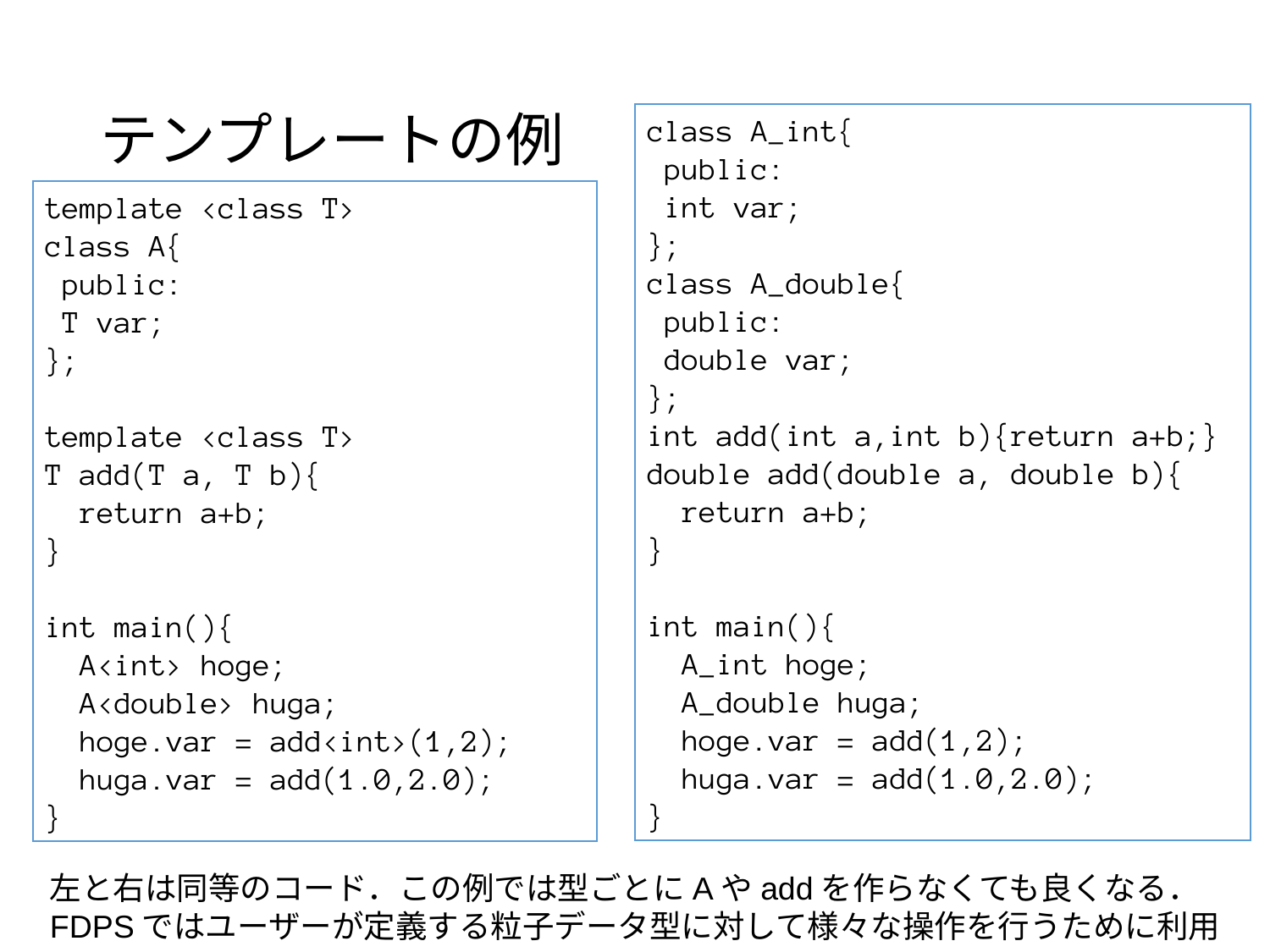

# テンプレートの例
class A_int{
 public:
 int var;
};
class A_double{
 public:
 double var;
};
int add(int a,int b){return a+b;}
double add(double a, double b){
  return a+b;
}

int main(){
  A_int hoge;
  A_double huga;
  hoge.var = add(1,2);
  huga.var = add(1.0,2.0);
}
template <class T>
class A{
 public:
 T var;
};

template <class T>
T add(T a, T b){
  return a+b;
}

int main(){
  A<int> hoge;
  A<double> huga;
  hoge.var = add<int>(1,2);
  huga.var = add(1.0,2.0);
}
左と右は同等のコード．この例では型ごとにAやaddを作らなくても良くなる．
FDPSではユーザーが定義する粒子データ型に対して様々な操作を行うために利用